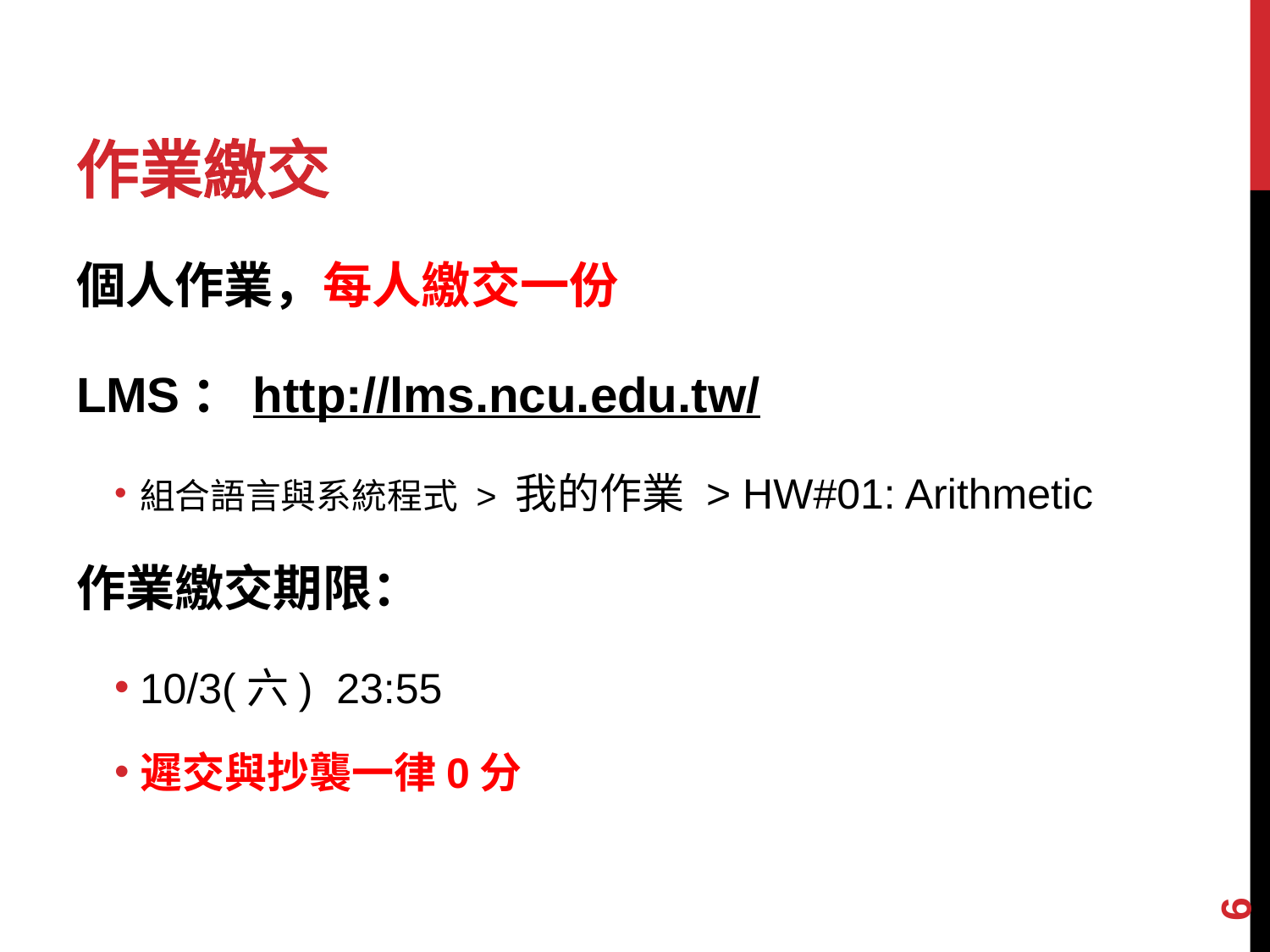

# 作業繳交
個人作業，每人繳交一份
LMS：http://lms.ncu.edu.tw/
組合語言與系統程式 > 我的作業 > HW#01: Arithmetic
作業繳交期限：
10/3(六)  23:55
遲交與抄襲一律0分
6